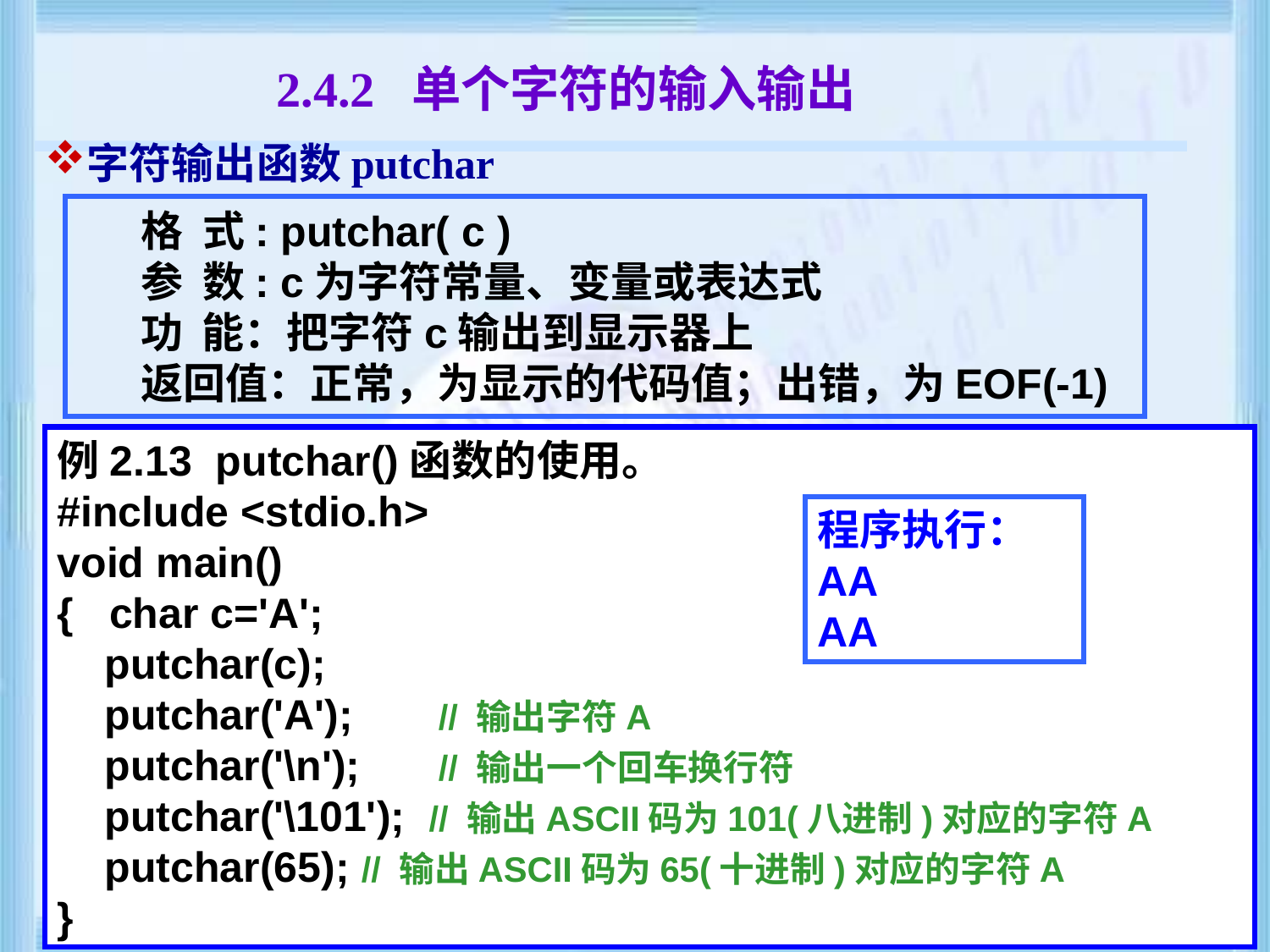

2.4.2  单个字符的输入输出
字符输出函数putchar
格  式: putchar( c )
参  数: c为字符常量、变量或表达式
功  能：把字符c输出到显示器上
返回值：正常，为显示的代码值；出错，为EOF(-1)
例2.13  putchar()函数的使用。
#include <stdio.h>
void main()
{   char c='A';
    putchar(c);
    putchar('A');	// 输出字符A
    putchar('\n');	// 输出一个回车换行符
    putchar('\101');  // 输出ASCII码为101(八进制)对应的字符A
    putchar(65); // 输出ASCII码为65(十进制)对应的字符A
}
程序执行：
AA
AA